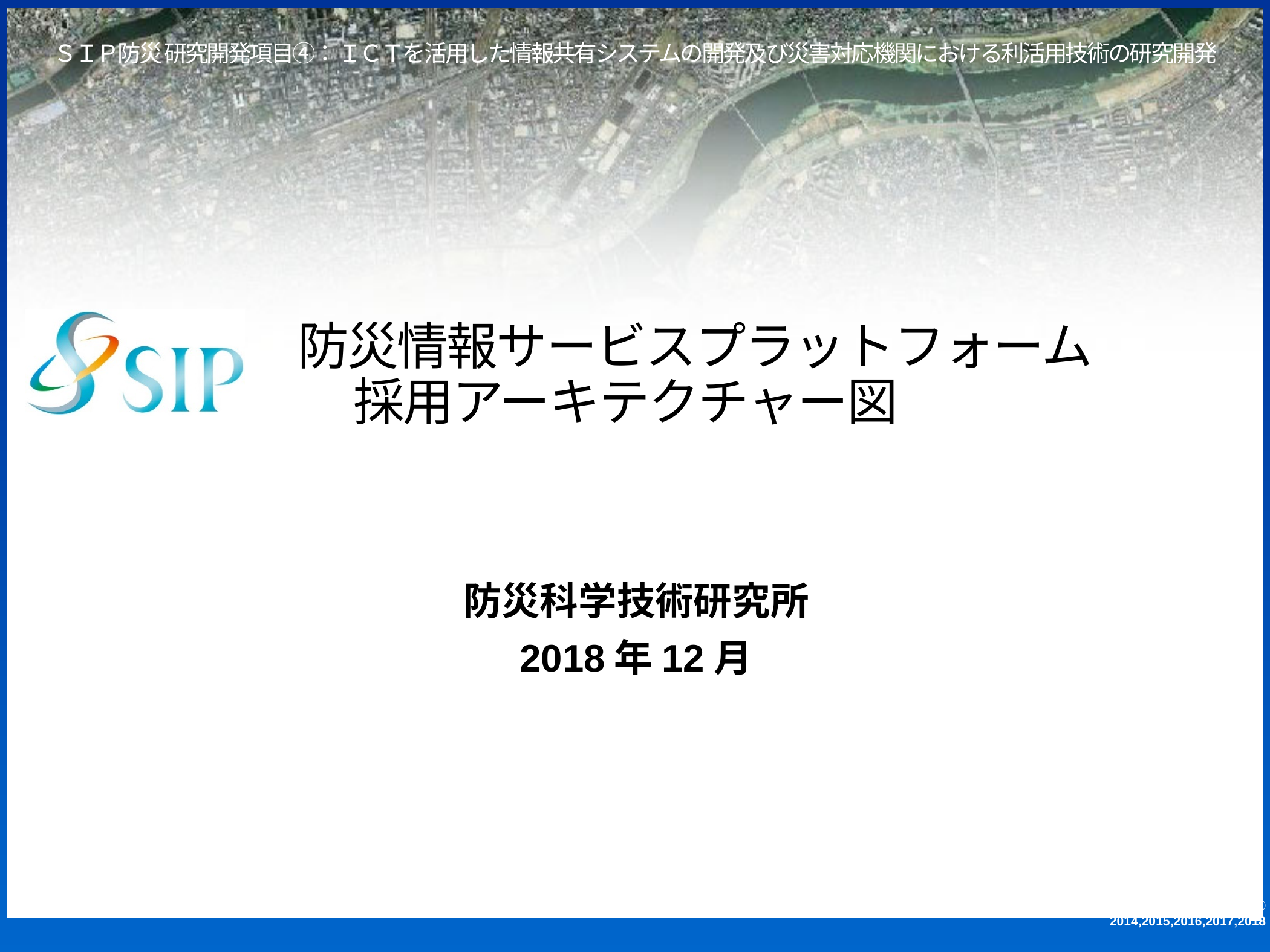

# 防災情報サービスプラットフォーム 　　採用アーキテクチャー図
防災科学技術研究所
2018年12月
SIP「レジリエントな防災・減災機能の強化」課題④　2014,2015,2016,2017,2018
1